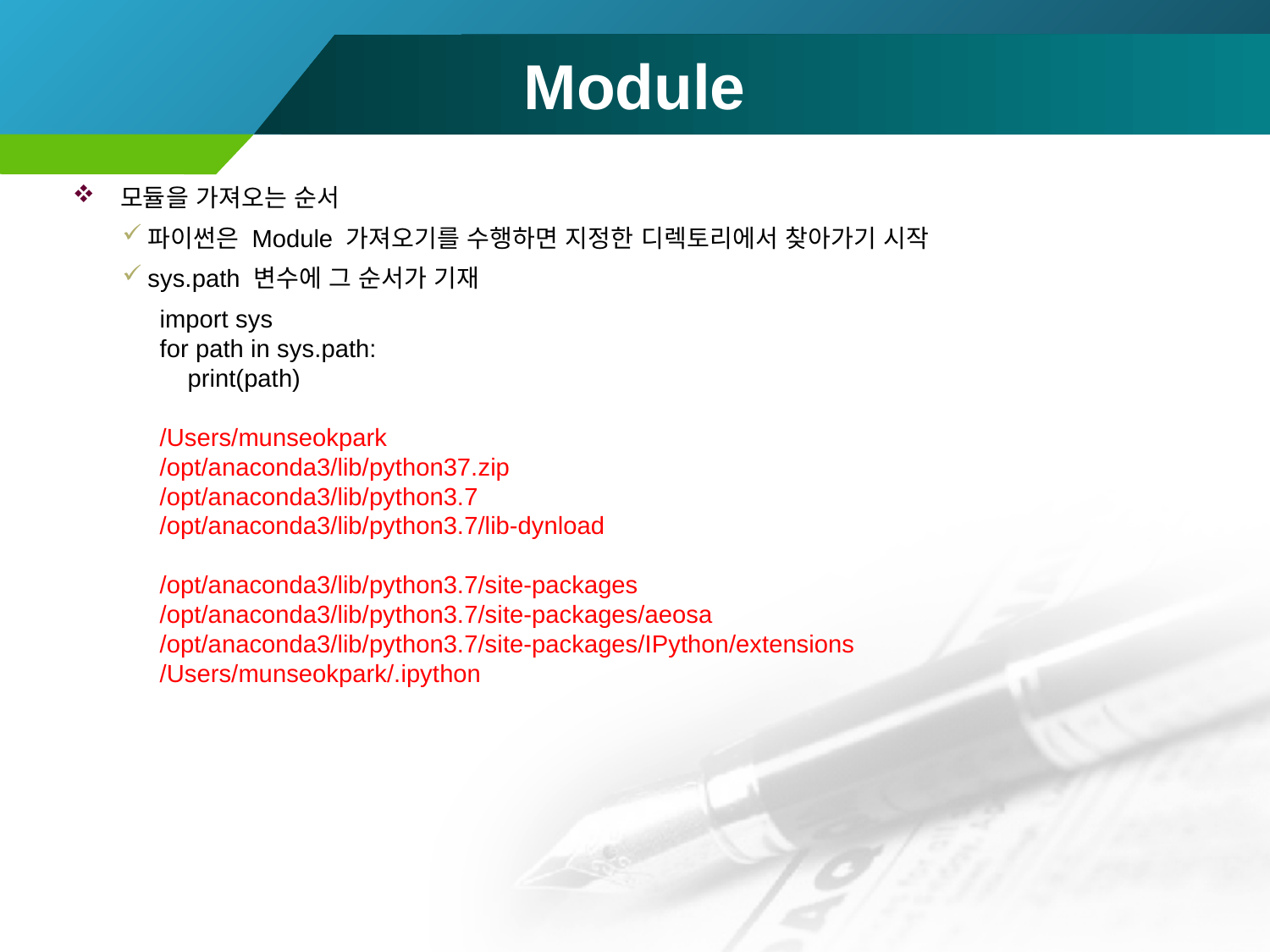

# Module
모듈을 가져오는 순서
파이썬은 Module 가져오기를 수행하면 지정한 디렉토리에서 찾아가기 시작
sys.path 변수에 그 순서가 기재
﻿import sys
for path in sys.path:
    print(path)

﻿/Users/munseokpark
/opt/anaconda3/lib/python37.zip
/opt/anaconda3/lib/python3.7
/opt/anaconda3/lib/python3.7/lib-dynload

/opt/anaconda3/lib/python3.7/site-packages
/opt/anaconda3/lib/python3.7/site-packages/aeosa
/opt/anaconda3/lib/python3.7/site-packages/IPython/extensions
/Users/munseokpark/.ipython